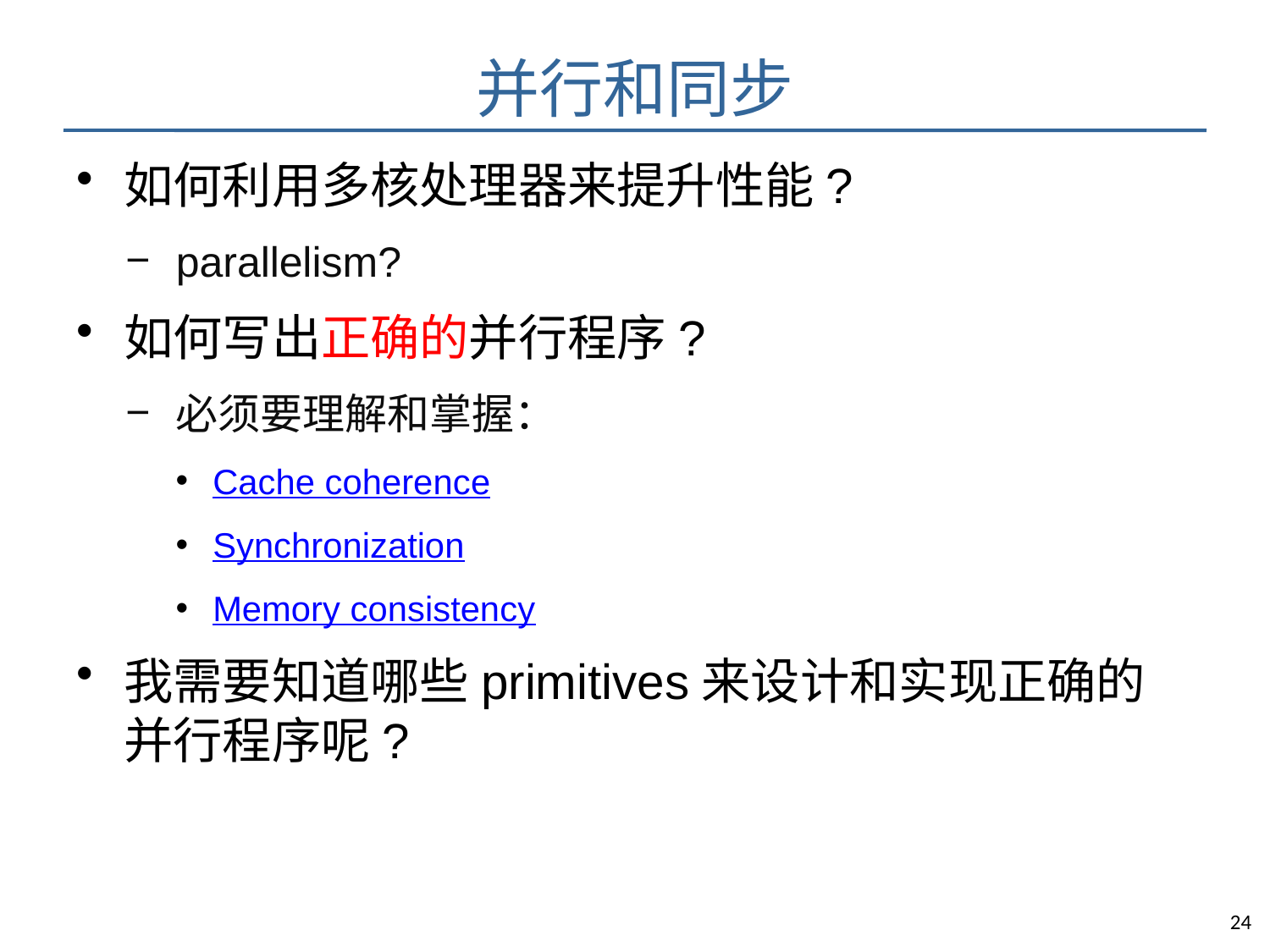

# 并行和同步
如何利用多核处理器来提升性能?
parallelism?
如何写出正确的并行程序?
必须要理解和掌握：
Cache coherence
Synchronization
Memory consistency
我需要知道哪些primitives来设计和实现正确的并行程序呢?

24